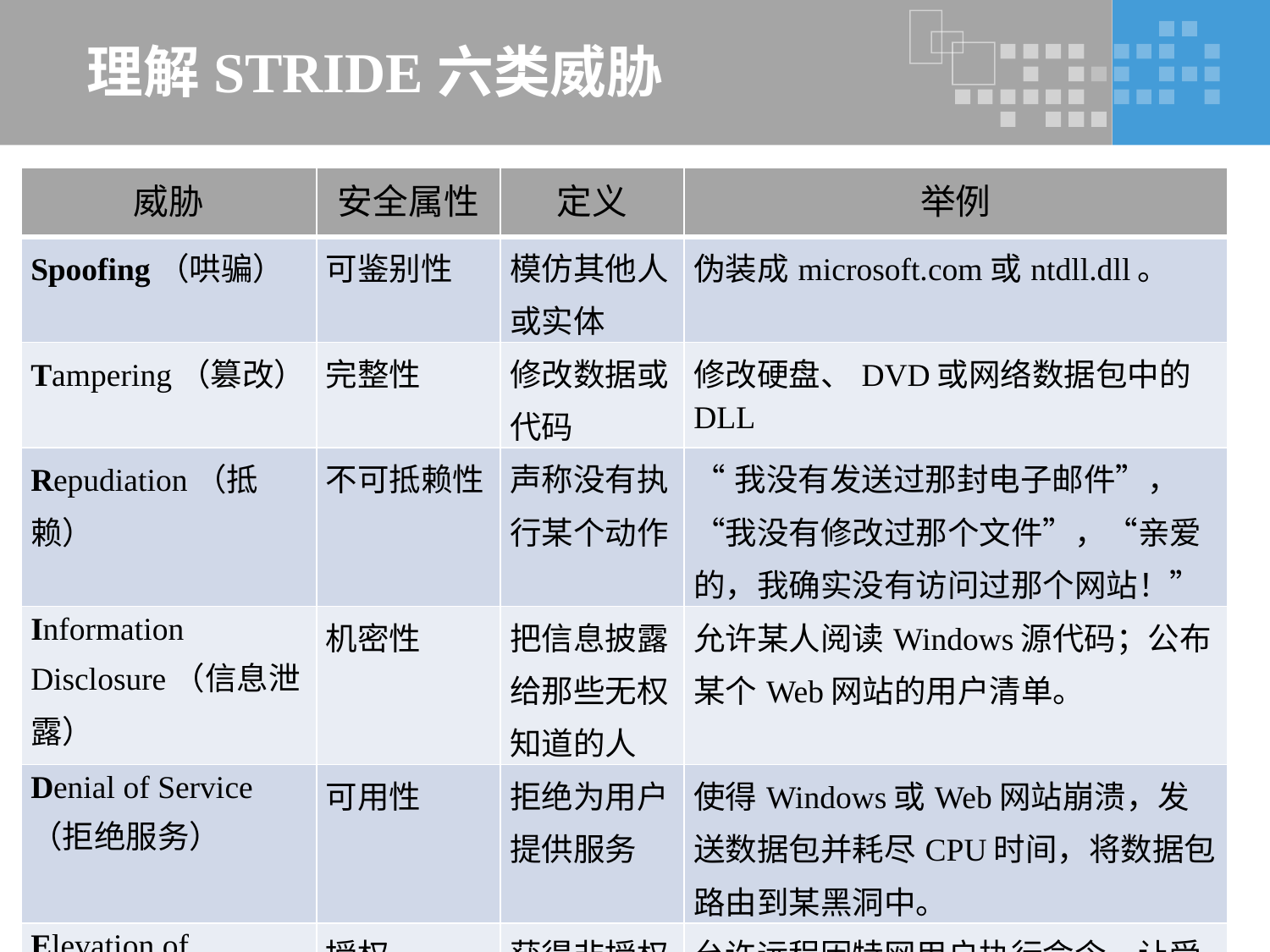

# 理解STRIDE六类威胁
| 威胁 | 安全属性 | 定义 | 举例 |
| --- | --- | --- | --- |
| Spoofing（哄骗） | 可鉴别性 | 模仿其他人或实体 | 伪装成microsoft.com或ntdll.dll。 |
| Tampering（篡改） | 完整性 | 修改数据或代码 | 修改硬盘、DVD或网络数据包中的DLL |
| Repudiation（抵赖） | 不可抵赖性 | 声称没有执行某个动作 | “我没有发送过那封电子邮件”，“我没有修改过那个文件”，“亲爱的，我确实没有访问过那个网站！” |
| Information Disclosure（信息泄露） | 机密性 | 把信息披露给那些无权知道的人 | 允许某人阅读Windows源代码；公布某个Web网站的用户清单。 |
| Denial of Service（拒绝服务） | 可用性 | 拒绝为用户提供服务 | 使得Windows或Web网站崩溃，发送数据包并耗尽CPU时间，将数据包路由到某黑洞中。 |
| Elevation of Privilege（权限提升） | 授权 | 获得非授权访问权 | 允许远程因特网用户执行命令，让受限用户获得管理员权限。 |

32